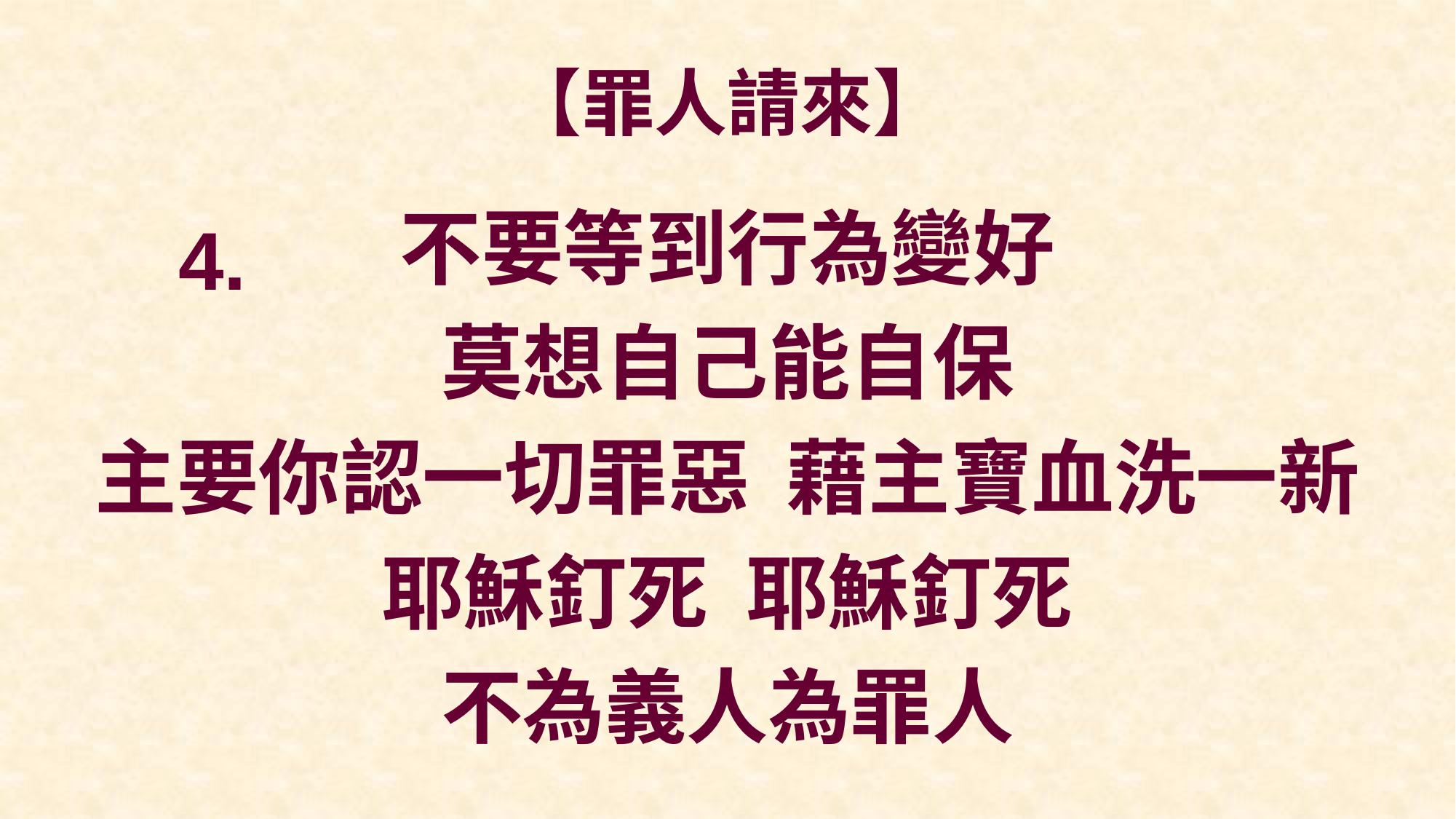

# 【罪人請來】
不要等到行為變好
莫想自己能自保
主要你認一切罪惡  藉主寶血洗一新
耶穌釘死  耶穌釘死
不為義人為罪人
4.